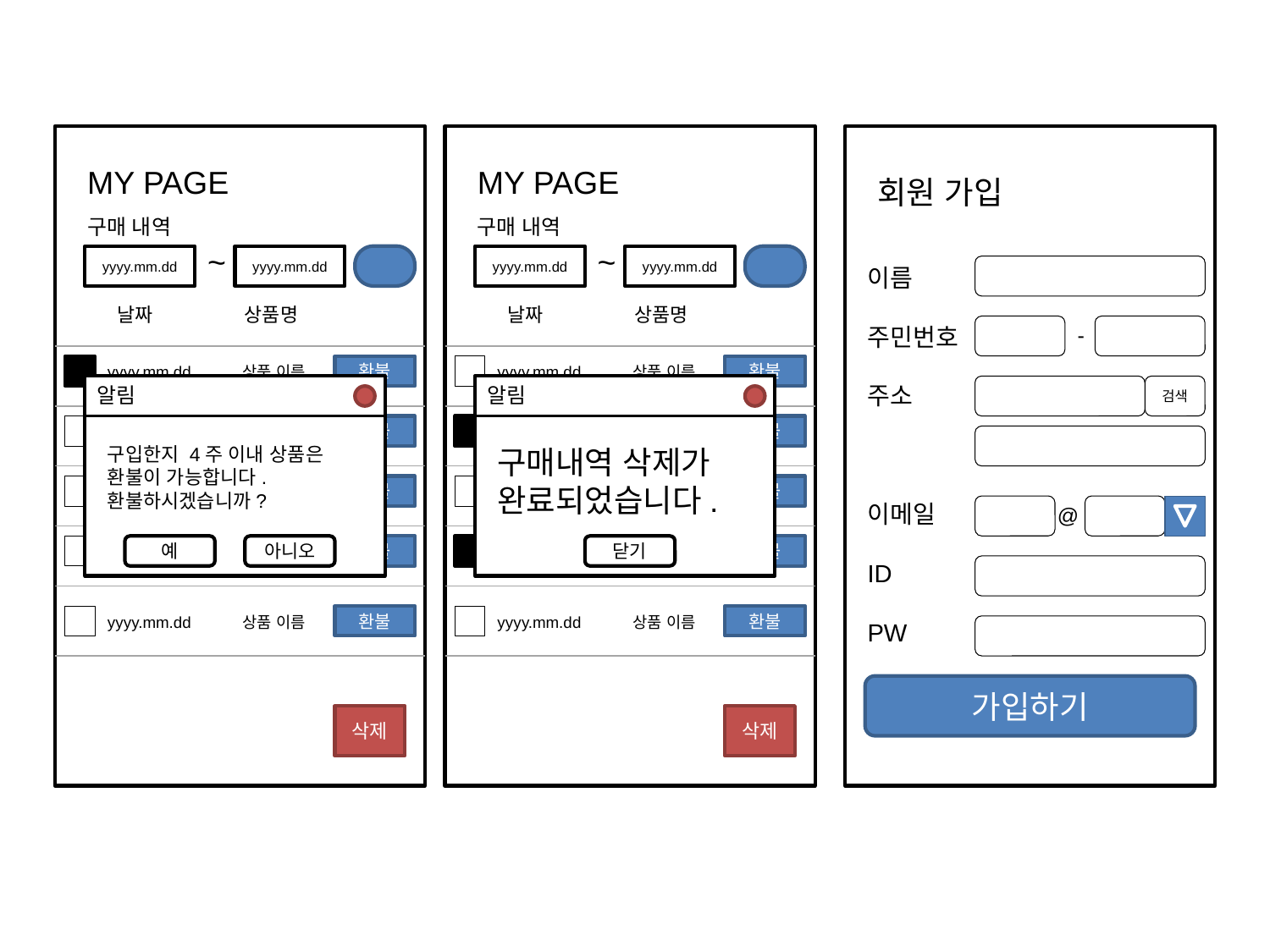

MY PAGE
구매 내역
~
yyyy.mm.dd
yyyy.mm.dd

날짜	상품명

yyyy.mm.dd 	 상품 이름
환불

yyyy.mm.dd 	 상품 이름
환불

yyyy.mm.dd 	 상품 이름
환불

yyyy.mm.dd 	 상품 이름
환불

yyyy.mm.dd 	 상품 이름
환불
삭제

MY PAGE
구매 내역
~
yyyy.mm.dd
yyyy.mm.dd

날짜	상품명

yyyy.mm.dd 	 상품 이름
환불

yyyy.mm.dd 	 상품 이름
환불

yyyy.mm.dd 	 상품 이름
환불

yyyy.mm.dd 	 상품 이름
환불

yyyy.mm.dd 	 상품 이름
환불
삭제

회원 가입
이름

주민번호

주소

이메일

ID

PW

-

알림

알림

검색

구입한지 4주 이내 상품은 환불이 가능합니다. 환불하시겠습니까?
구매내역 삭제가
완료되었습니다.

@

예
아니오
닫기

가입하기